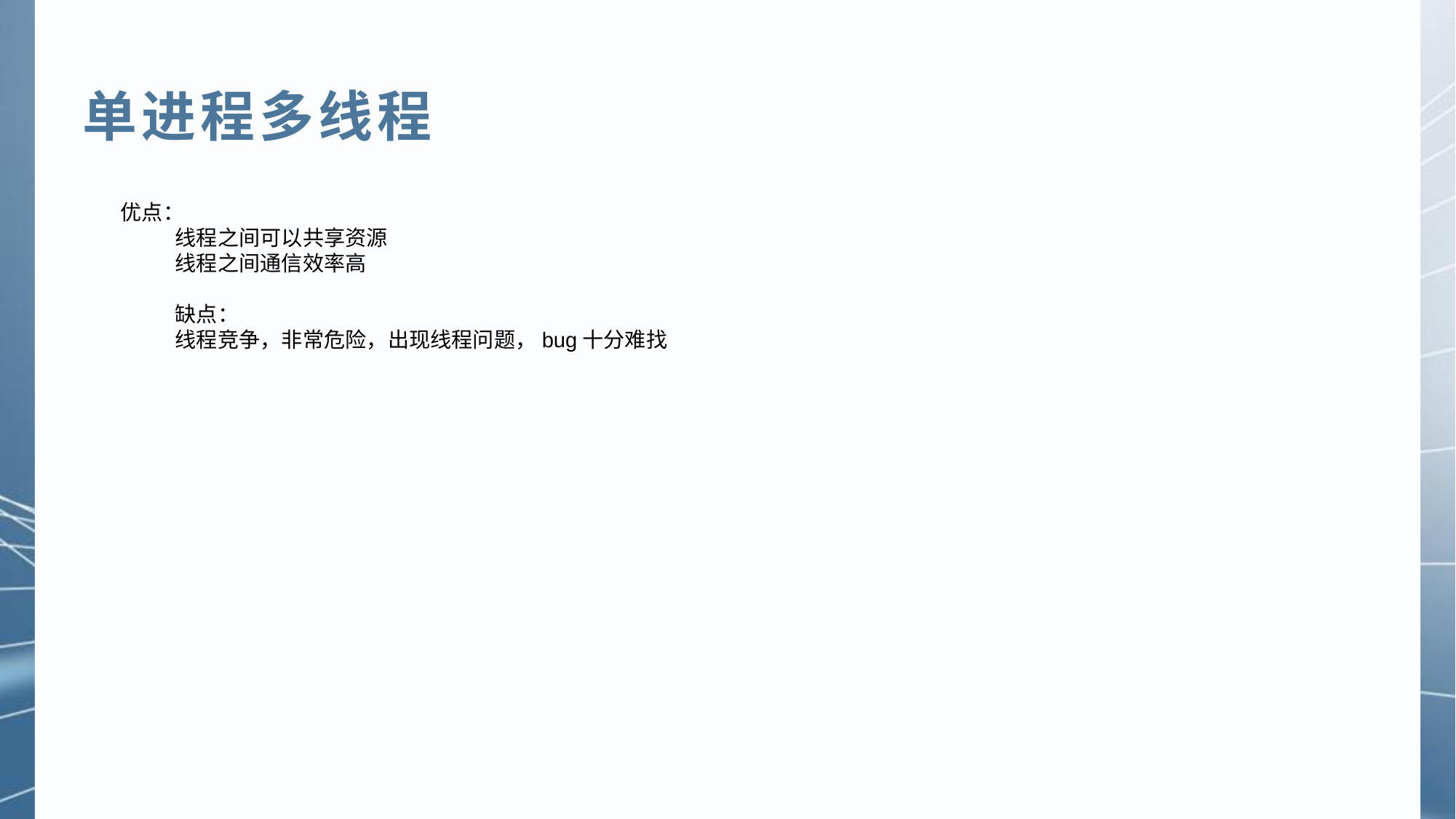

单进程多线程
优点：
线程之间可以共享资源
线程之间通信效率高

缺点：
线程竞争，非常危险，出现线程问题，bug十分难找